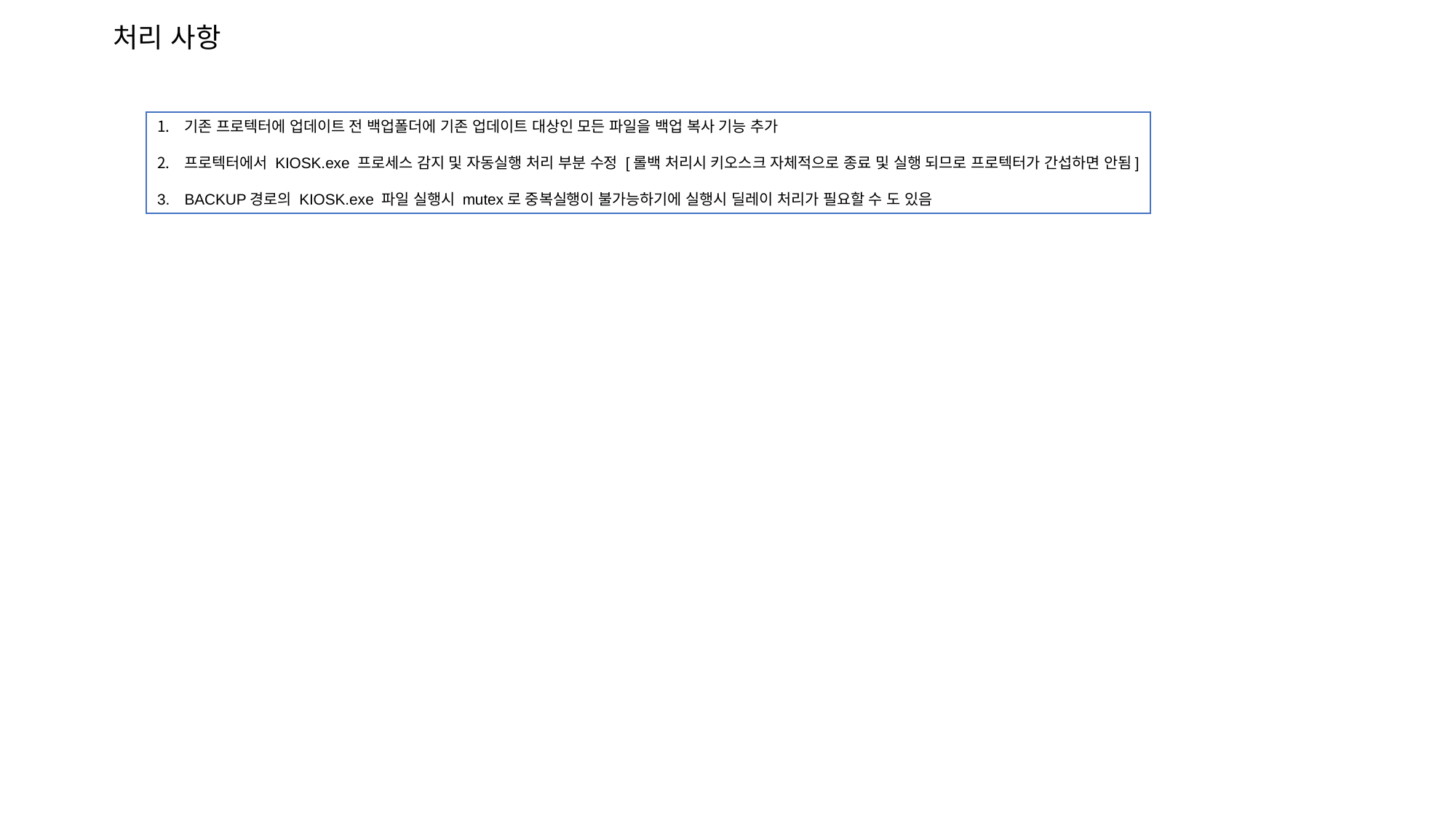

처리 사항
기존 프로텍터에 업데이트 전 백업폴더에 기존 업데이트 대상인 모든 파일을 백업 복사 기능 추가

프로텍터에서 KIOSK.exe 프로세스 감지 및 자동실행 처리 부분 수정 [롤백 처리시 키오스크 자체적으로 종료 및 실행 되므로 프로텍터가 간섭하면 안됨]

BACKUP경로의 KIOSK.exe 파일 실행시 mutex로 중복실행이 불가능하기에 실행시 딜레이 처리가 필요할 수 도 있음